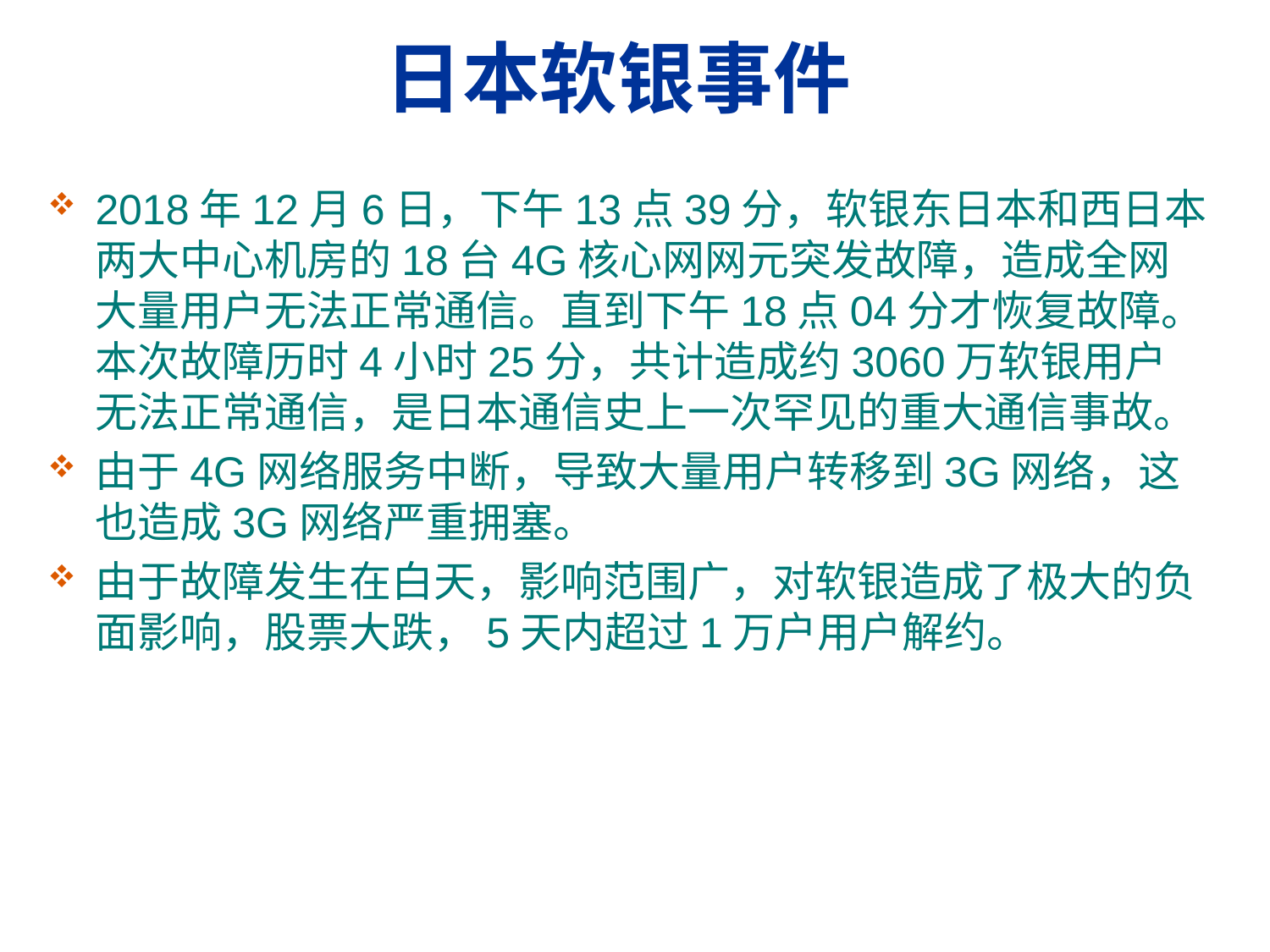

# 日本软银事件
2018年12月6日，下午13点39分，软银东日本和西日本两大中心机房的18台4G核心网网元突发故障，造成全网大量用户无法正常通信。直到下午18点04分才恢复故障。本次故障历时4小时25分，共计造成约3060万软银用户无法正常通信，是日本通信史上一次罕见的重大通信事故。
由于4G网络服务中断，导致大量用户转移到3G网络，这也造成3G网络严重拥塞。
由于故障发生在白天，影响范围广，对软银造成了极大的负面影响，股票大跌，5天内超过1万户用户解约。